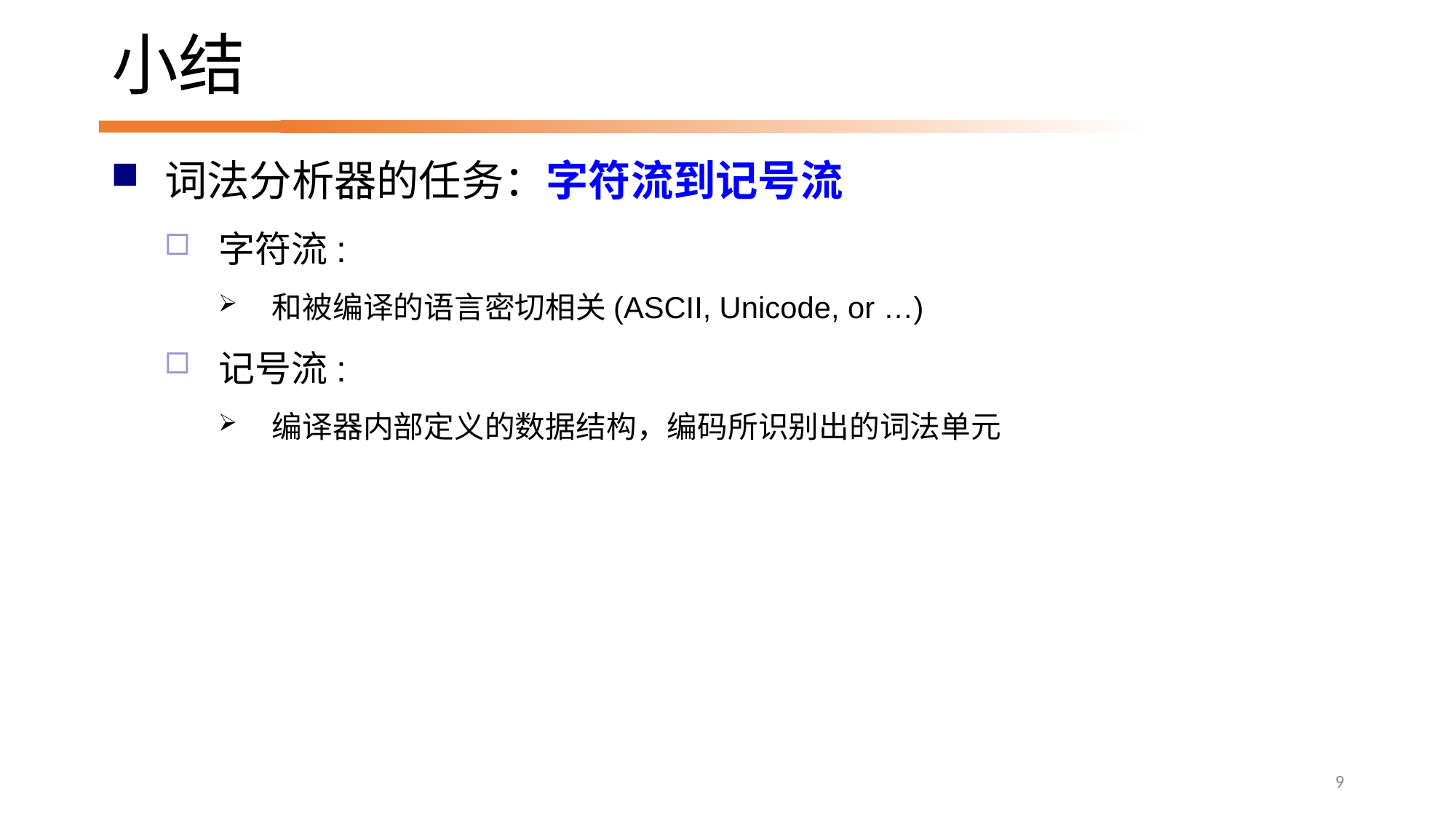

# 小结
词法分析器的任务：字符流到记号流
字符流:
和被编译的语言密切相关(ASCII, Unicode, or …)
记号流:
编译器内部定义的数据结构，编码所识别出的词法单元
9